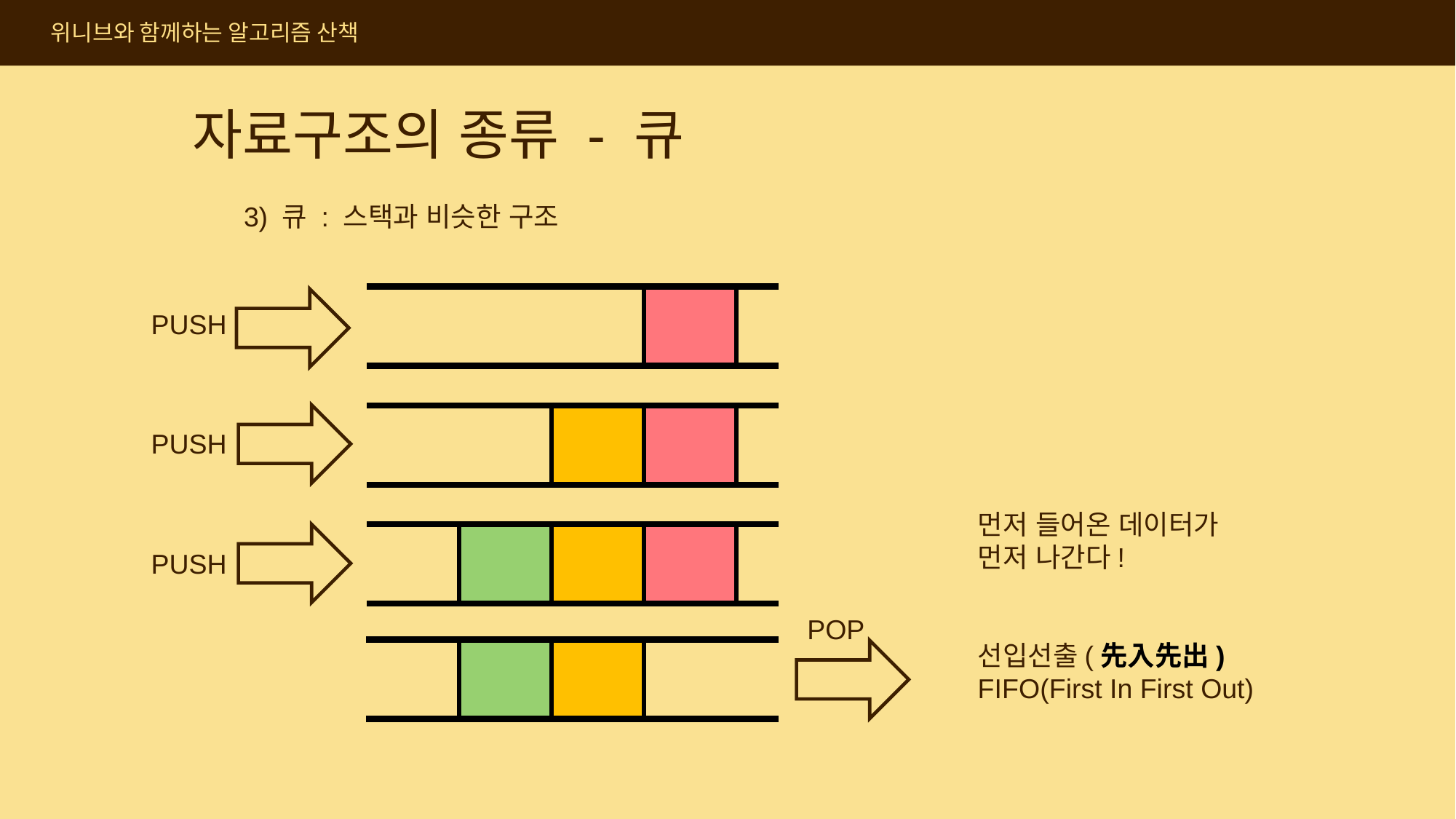

위니브와 함께하는 알고리즘 산책
자료구조의 종류 - 큐
3) 큐 : 스택과 비슷한 구조
|  |  |  |  |  |  |
| --- | --- | --- | --- | --- | --- |

PUSH

|  |  |  |  |  |  |
| --- | --- | --- | --- | --- | --- |
PUSH
먼저 들어온 데이터가
먼저 나간다!

선입선출(先入先出)
FIFO(First In First Out)

|  |  |  |  |  |  |
| --- | --- | --- | --- | --- | --- |
PUSH
POP
|  |  |  |  |  |  |
| --- | --- | --- | --- | --- | --- |